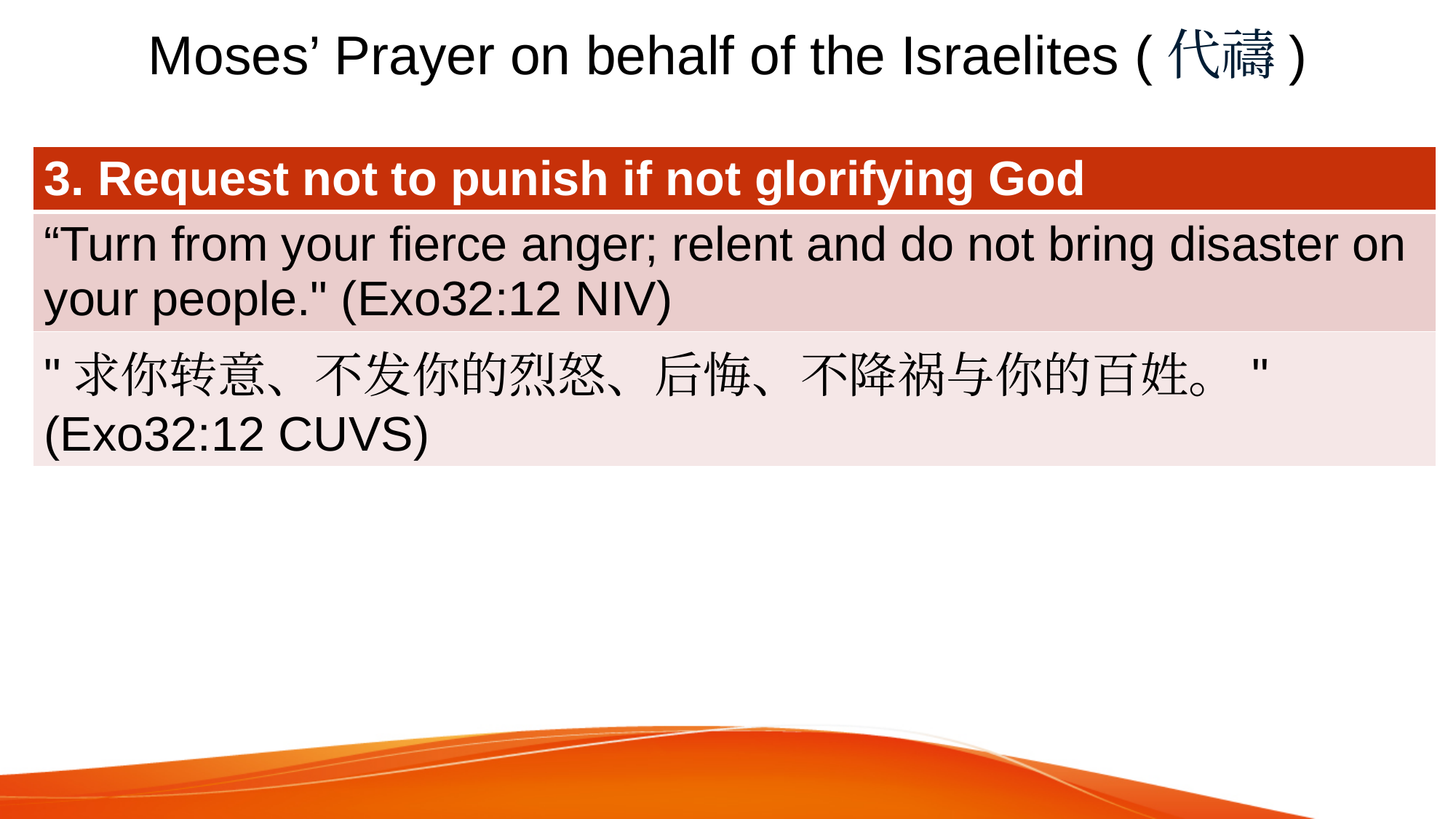

# Moses’ Prayer on behalf of the Israelites (代禱)
| 3. Request not to punish if not glorifying God |
| --- |
| “Turn from your fierce anger; relent and do not bring disaster on your people." (Exo32:12 NIV) |
| "求你转意、不发你的烈怒、后悔、不降祸与你的百姓。" (Exo32:12 CUVS) |